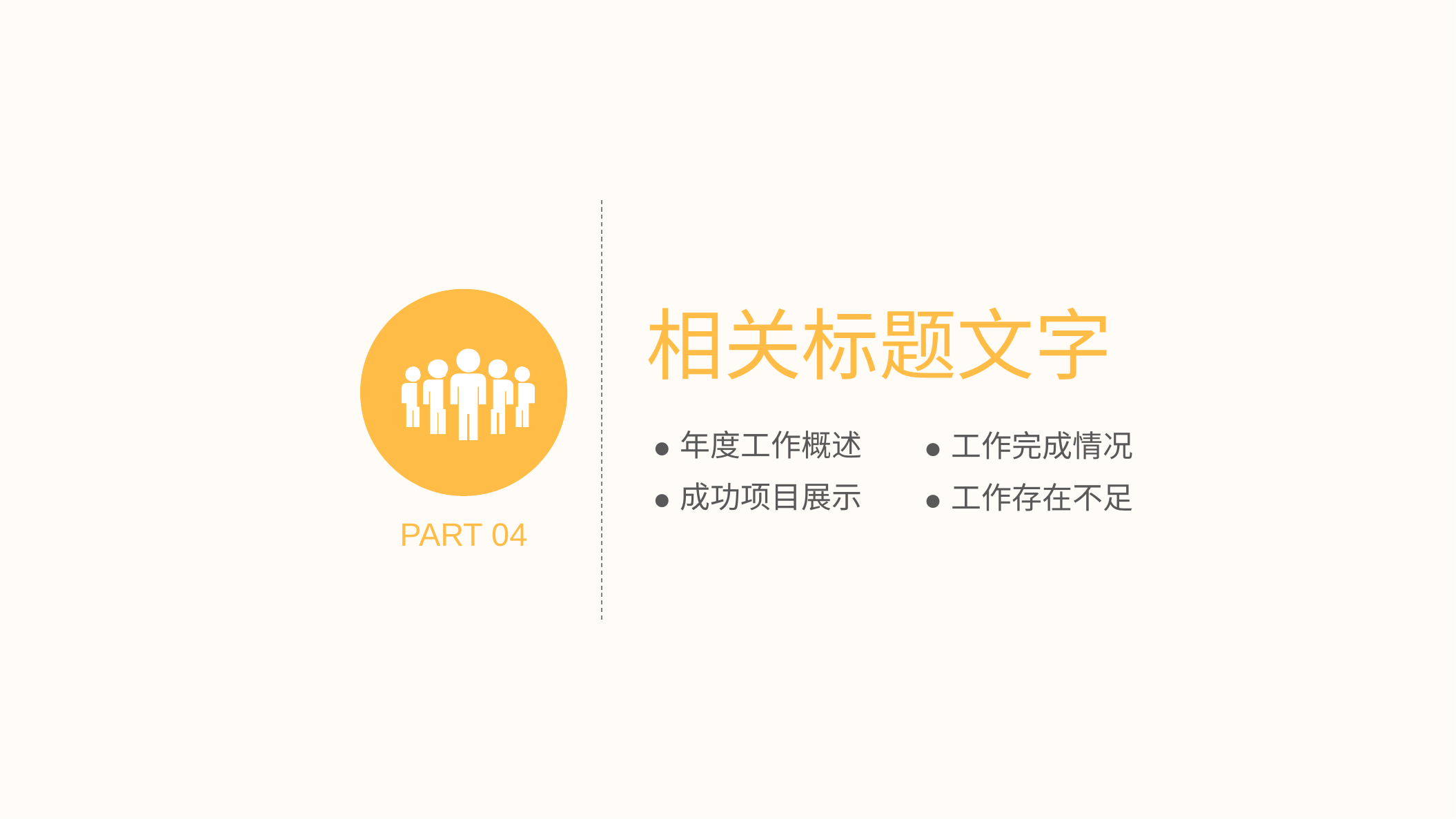

相关标题文字
年度工作概述
工作完成情况
成功项目展示
工作存在不足
PART 04